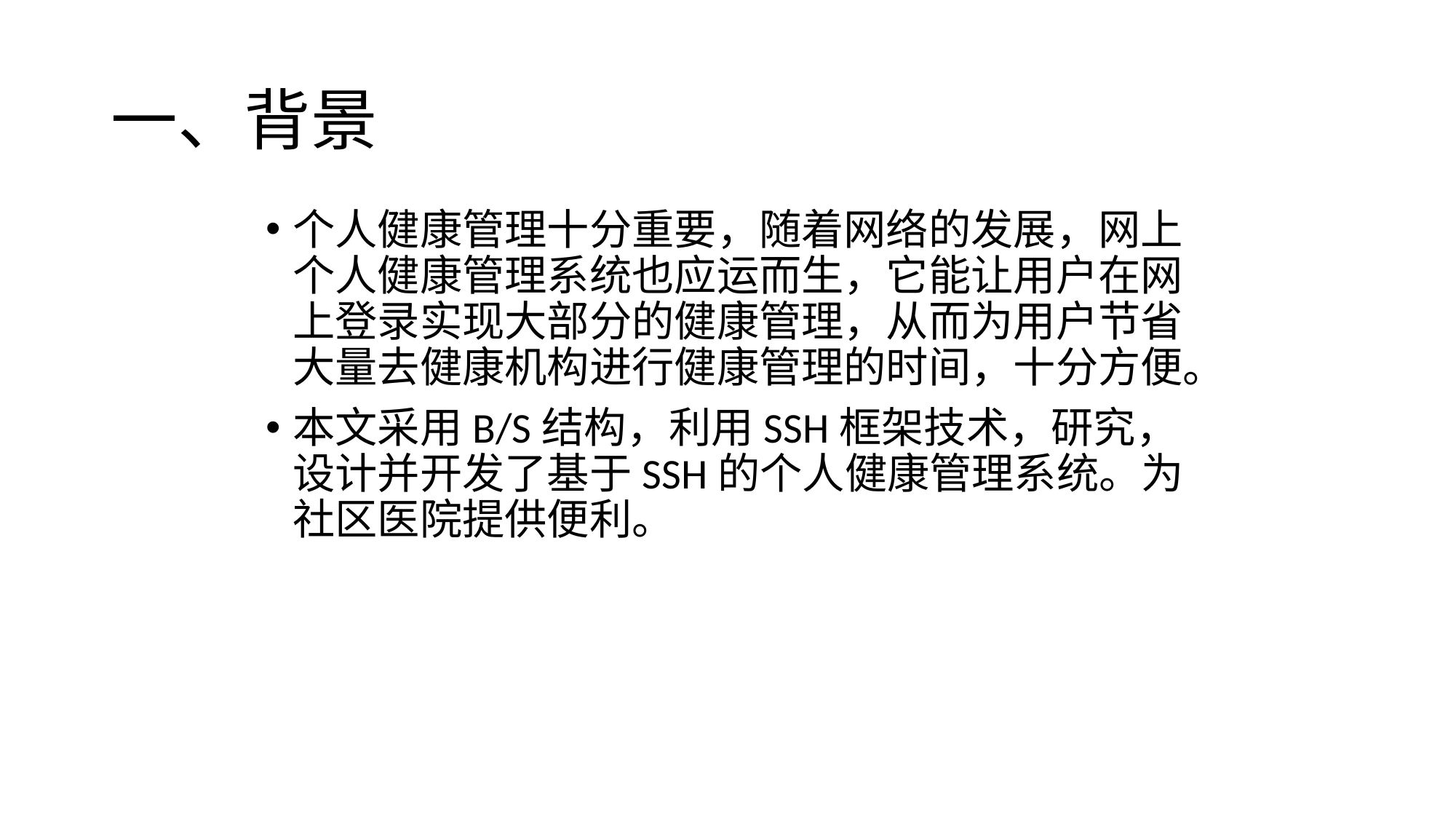

# 一、背景

个人健康管理十分重要，随着网络的发展，网上个人健康管理系统也应运而生，它能让用户在网上登录实现大部分的健康管理，从而为用户节省大量去健康机构进行健康管理的时间，十分方便。
本文采用B/S结构，利用SSH框架技术，研究，设计并开发了基于SSH的个人健康管理系统。为社区医院提供便利。

3